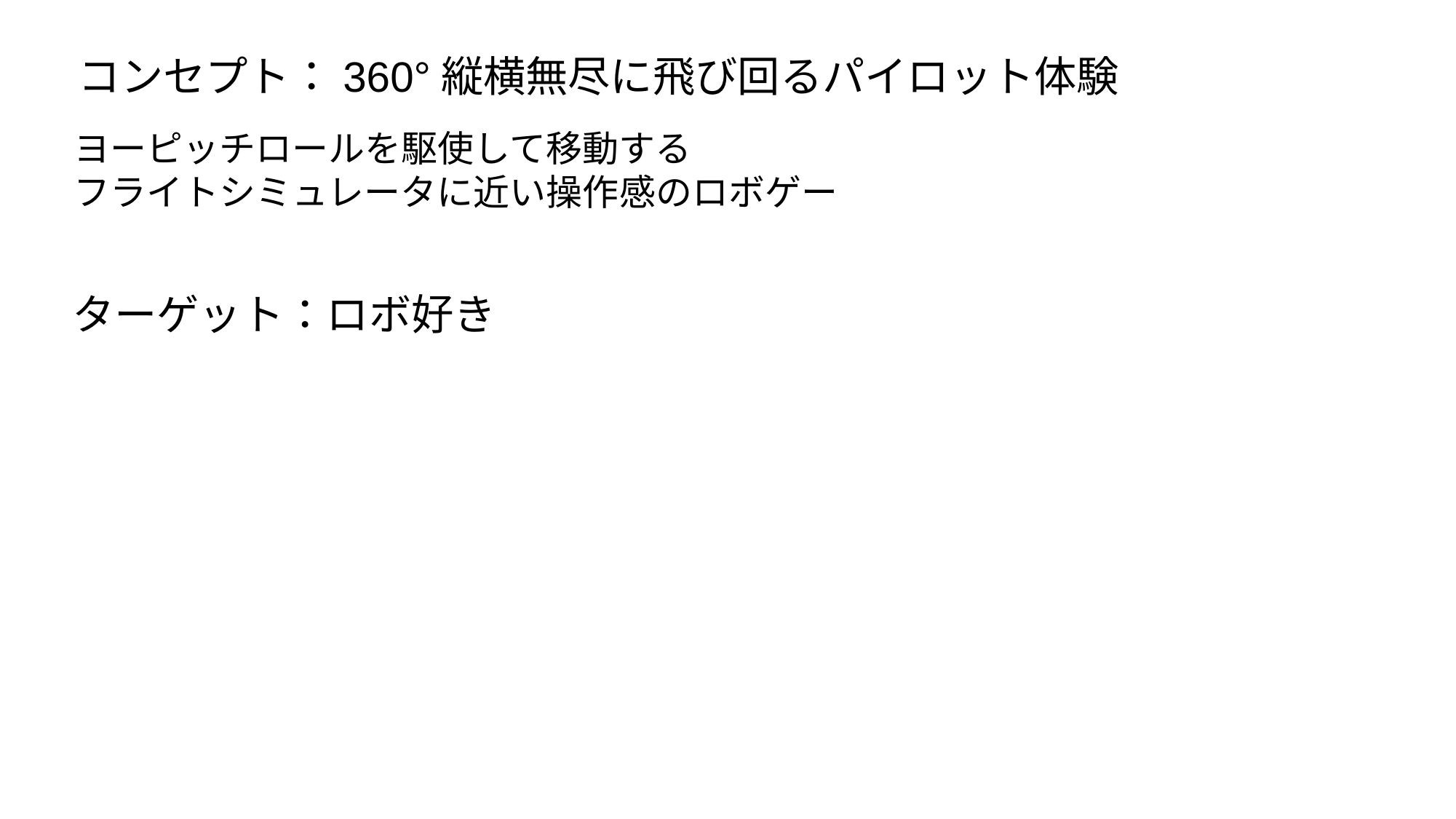

コンセプト：360°縦横無尽に飛び回るパイロット体験
ヨーピッチロールを駆使して移動する
フライトシミュレータに近い操作感のロボゲー
ターゲット：ロボ好き